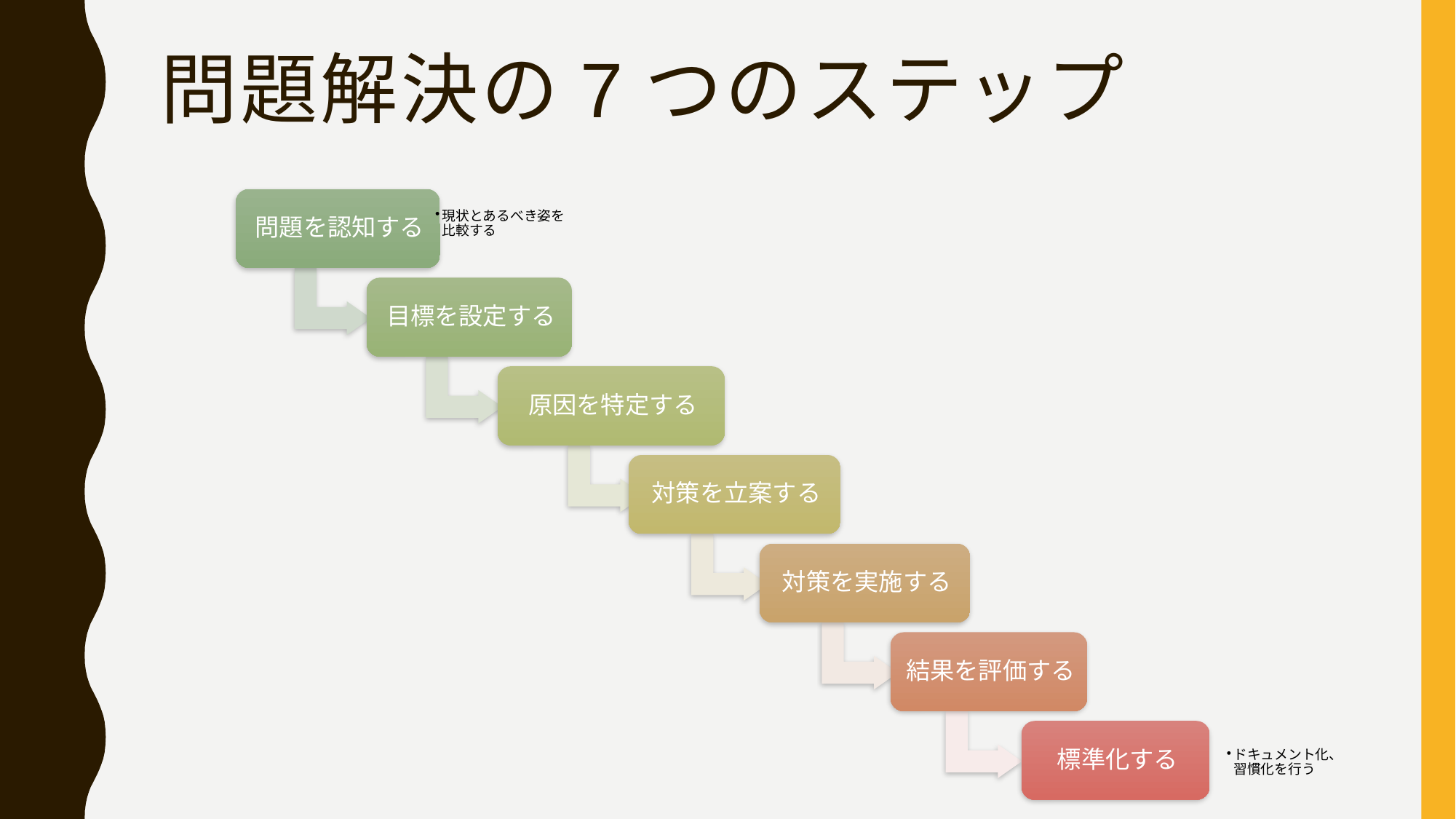

# 問題解決の7つのステップ
問題を認知する
現状とあるべき姿を比較する
目標を設定する
原因を特定する
対策を立案する
対策を実施する
結果を評価する
標準化する
ドキュメント化、習慣化を行う